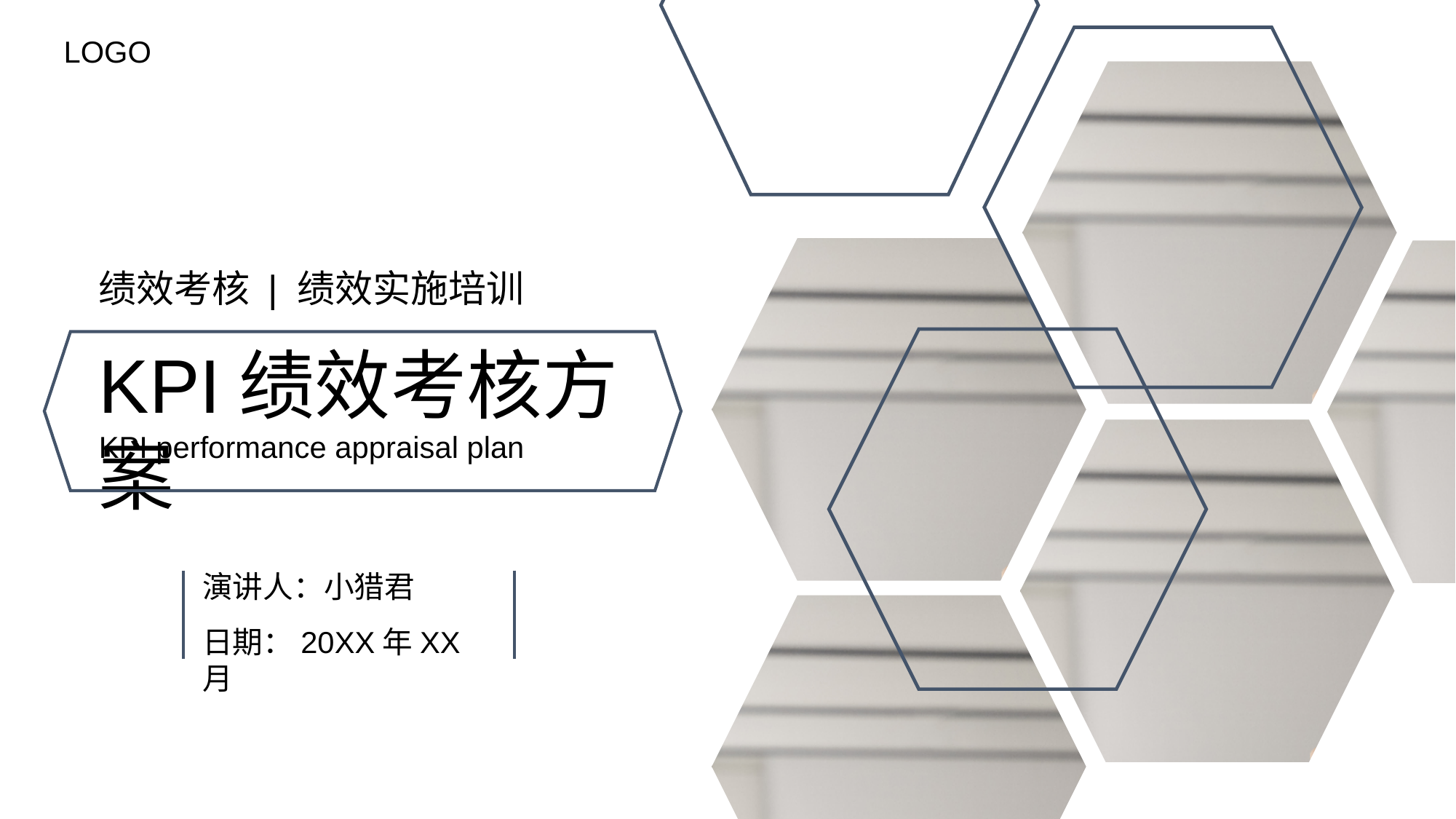

LOGO

绩效考核 | 绩效实施培训

KPI绩效考核方案
KPI performance appraisal plan
演讲人：小猎君
日期：20XX年XX月